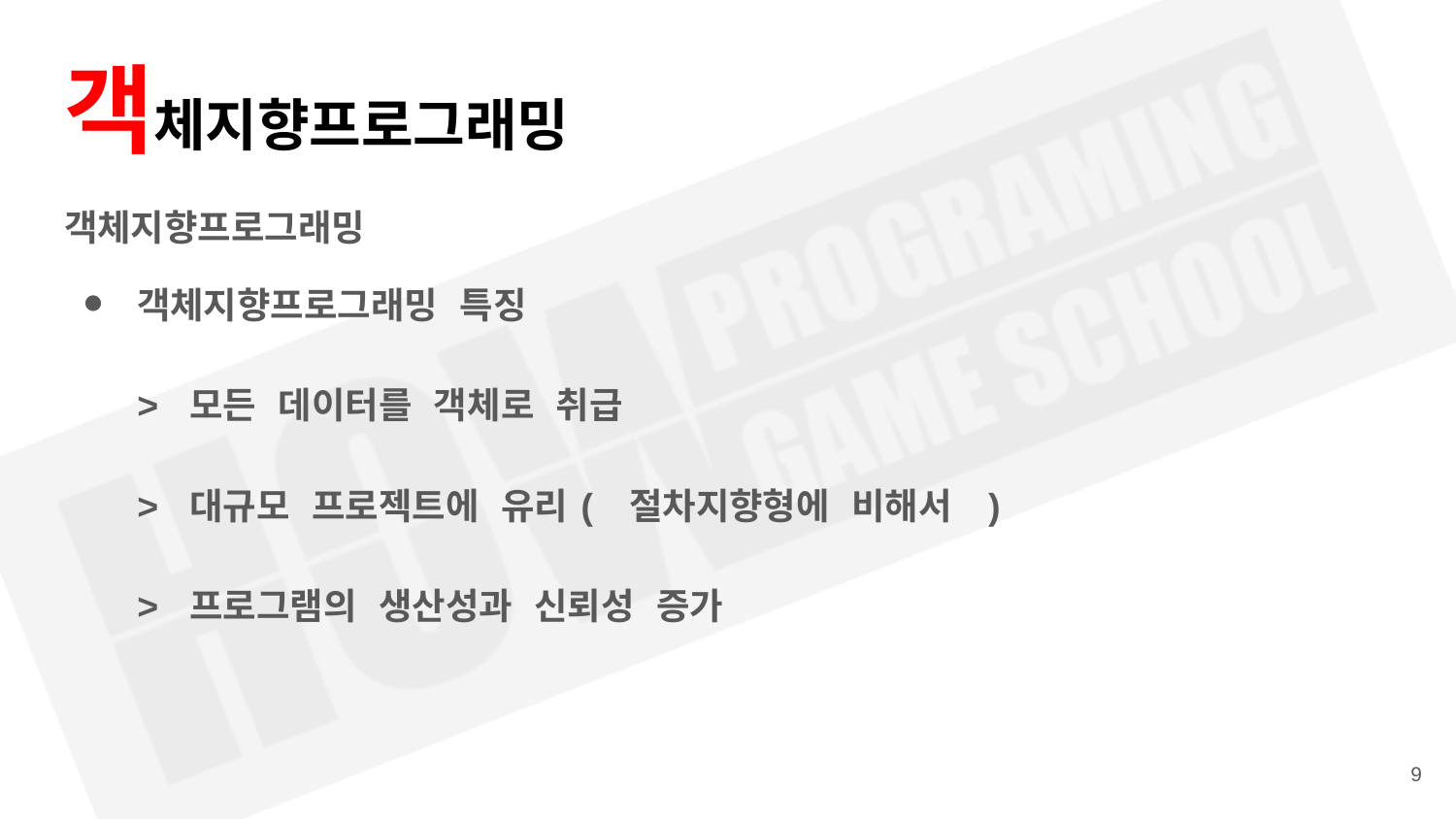

# 객체지향프로그래밍
객체지향프로그래밍
객체지향프로그래밍 특징
> 모든 데이터를 객체로 취급
> 대규모 프로젝트에 유리( 절차지향형에 비해서 )
> 프로그램의 생산성과 신뢰성 증가
9